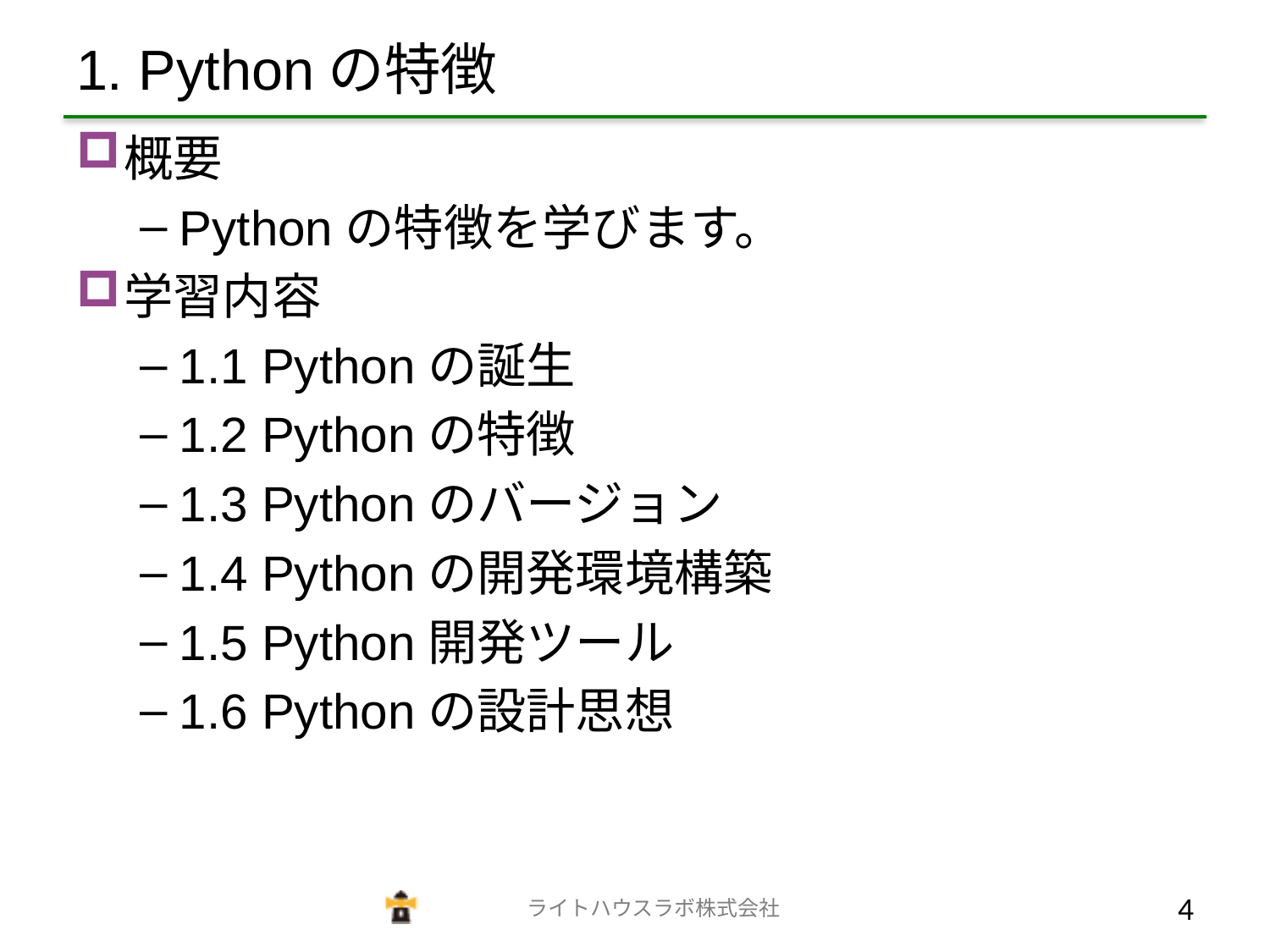

# 1. Pythonの特徴
概要
Pythonの特徴を学びます。
学習内容
1.1 Pythonの誕生
1.2 Pythonの特徴
1.3 Pythonのバージョン
1.4 Pythonの開発環境構築
1.5 Python開発ツール
1.6 Pythonの設計思想

　　　　　　　　　　　　　ライトハウスラボ株式会社
4